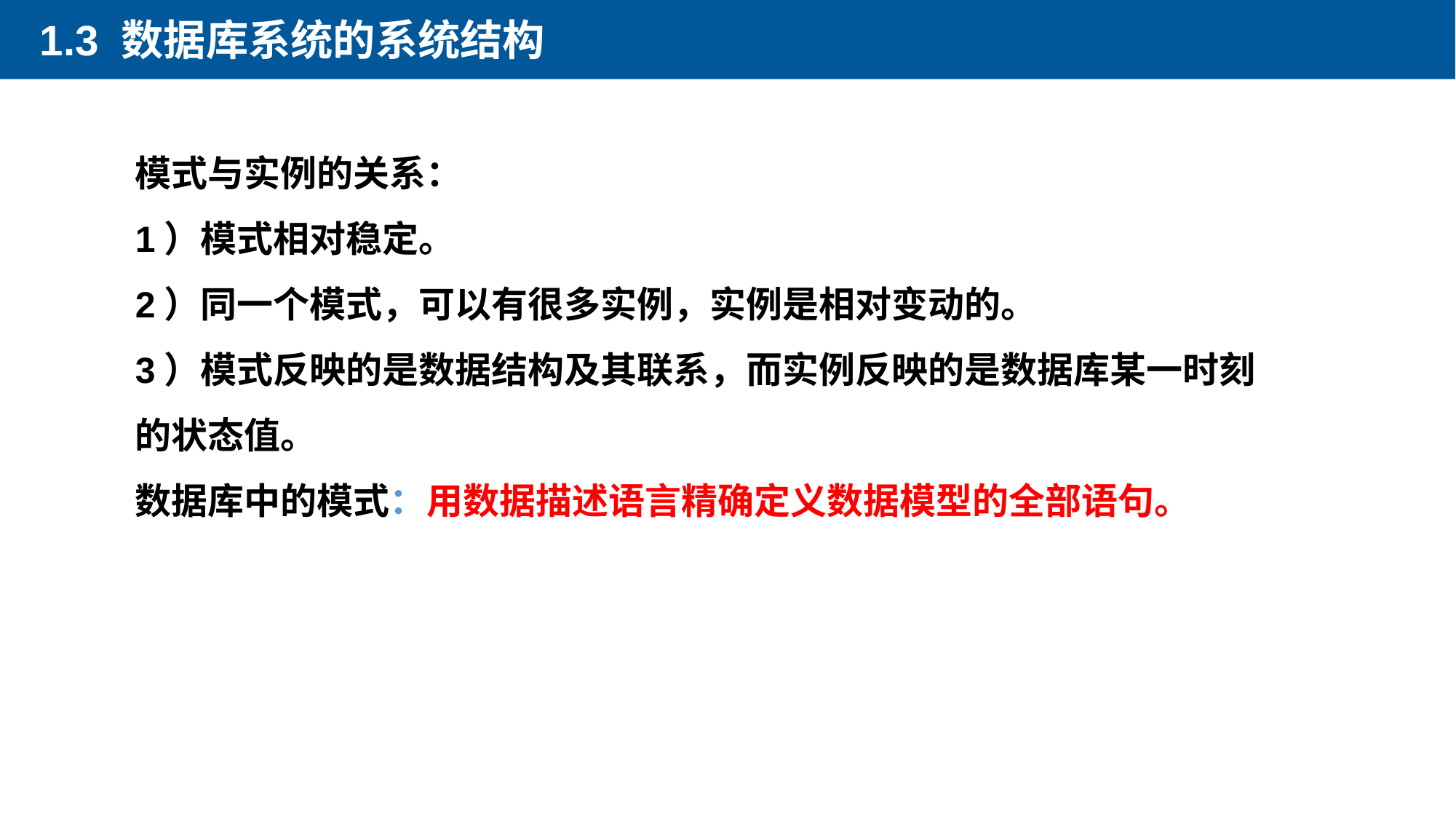

1.3 数据库系统的系统结构
模式与实例的关系：
1）模式相对稳定。
2）同一个模式，可以有很多实例，实例是相对变动的。
3）模式反映的是数据结构及其联系，而实例反映的是数据库某一时刻的状态值。
数据库中的模式：用数据描述语言精确定义数据模型的全部语句。